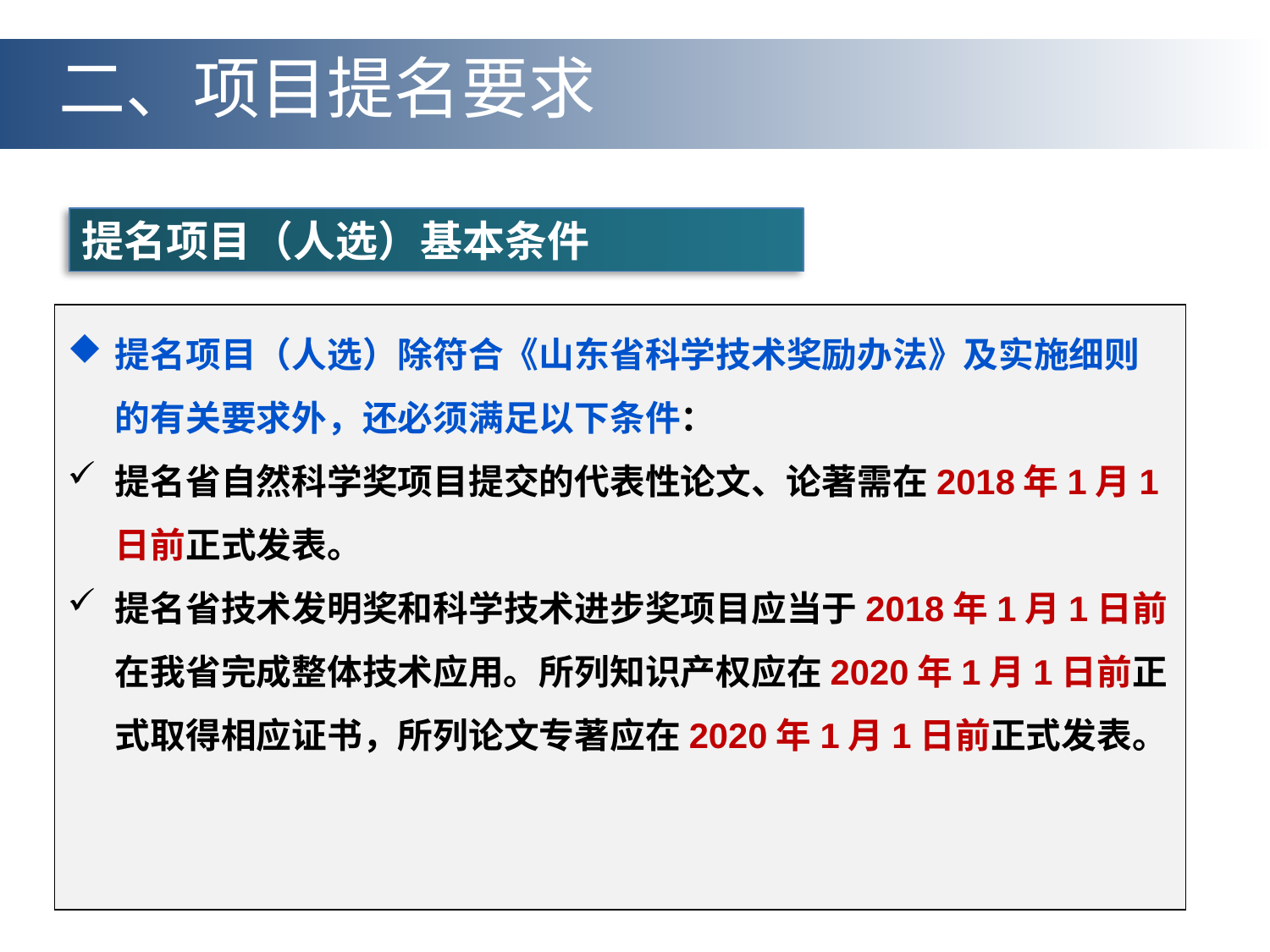

二、项目提名要求
提名项目（人选）基本条件
提名项目（人选）除符合《山东省科学技术奖励办法》及实施细则的有关要求外，还必须满足以下条件：
提名省自然科学奖项目提交的代表性论文、论著需在2018年1月1日前正式发表。
提名省技术发明奖和科学技术进步奖项目应当于2018年1月1日前在我省完成整体技术应用。所列知识产权应在2020年1月1日前正式取得相应证书，所列论文专著应在2020年1月1日前正式发表。